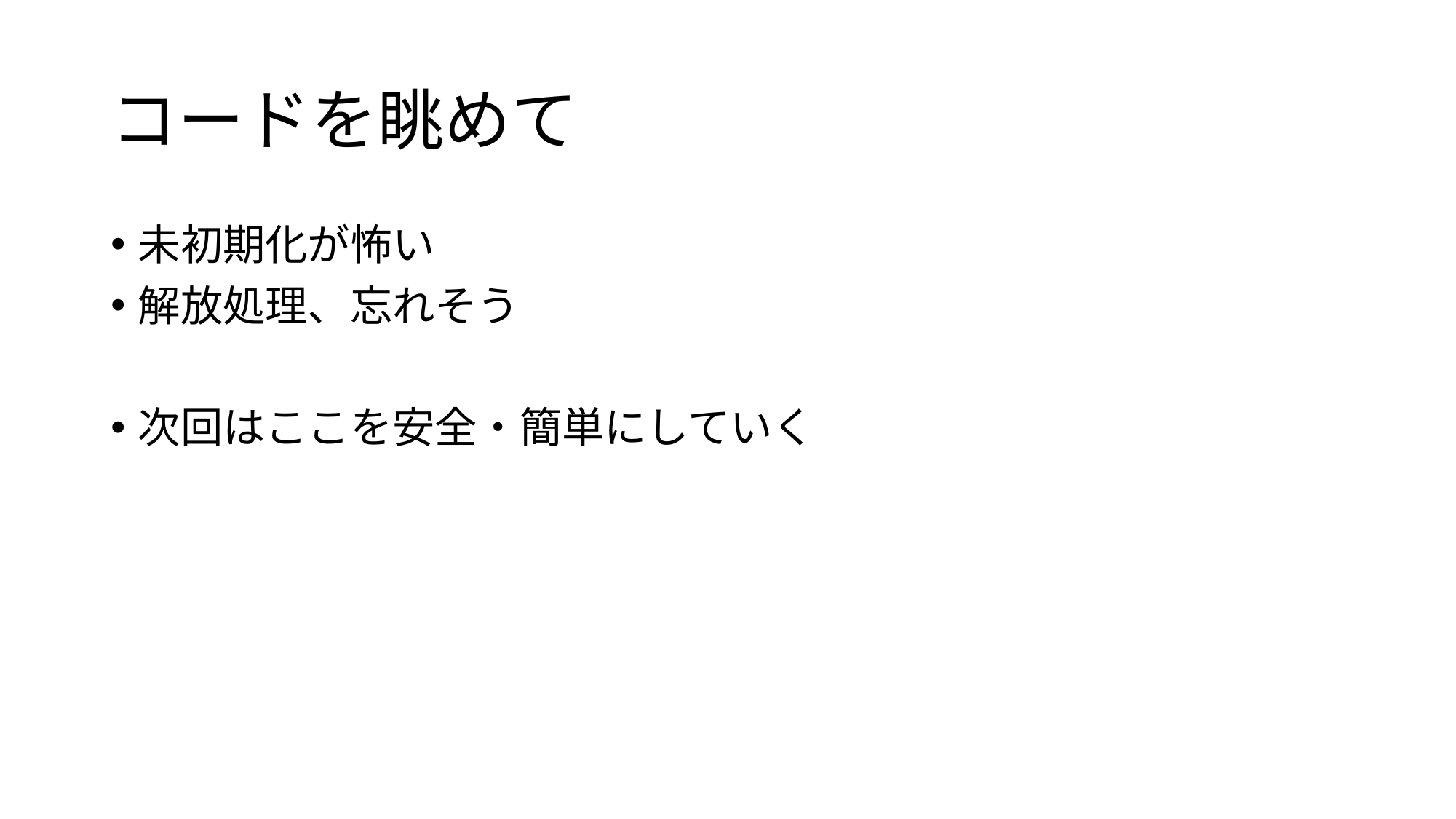

# コードを眺めて
未初期化が怖い
解放処理、忘れそう

次回はここを安全・簡単にしていく